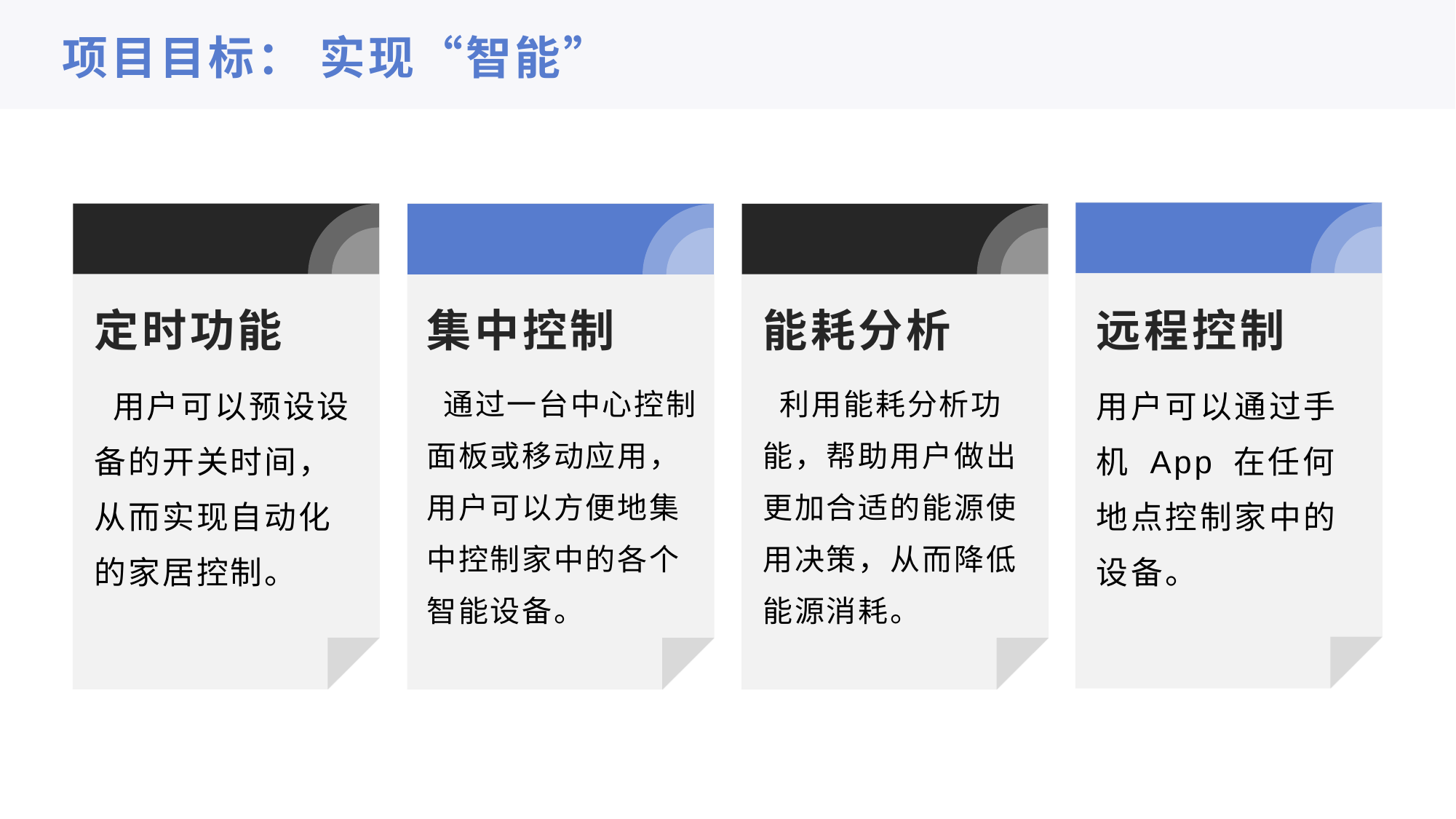

项目目标： 实现“智能”

定时功能
集中控制
能耗分析
远程控制
 用户可以预设设备的开关时间，从而实现自动化的家居控制。
 通过一台中心控制面板或移动应用，用户可以方便地集中控制家中的各个智能设备。
 利用能耗分析功能，帮助用户做出更加合适的能源使用决策，从而降低能源消耗。
用户可以通过手机 App 在任何地点控制家中的设备。